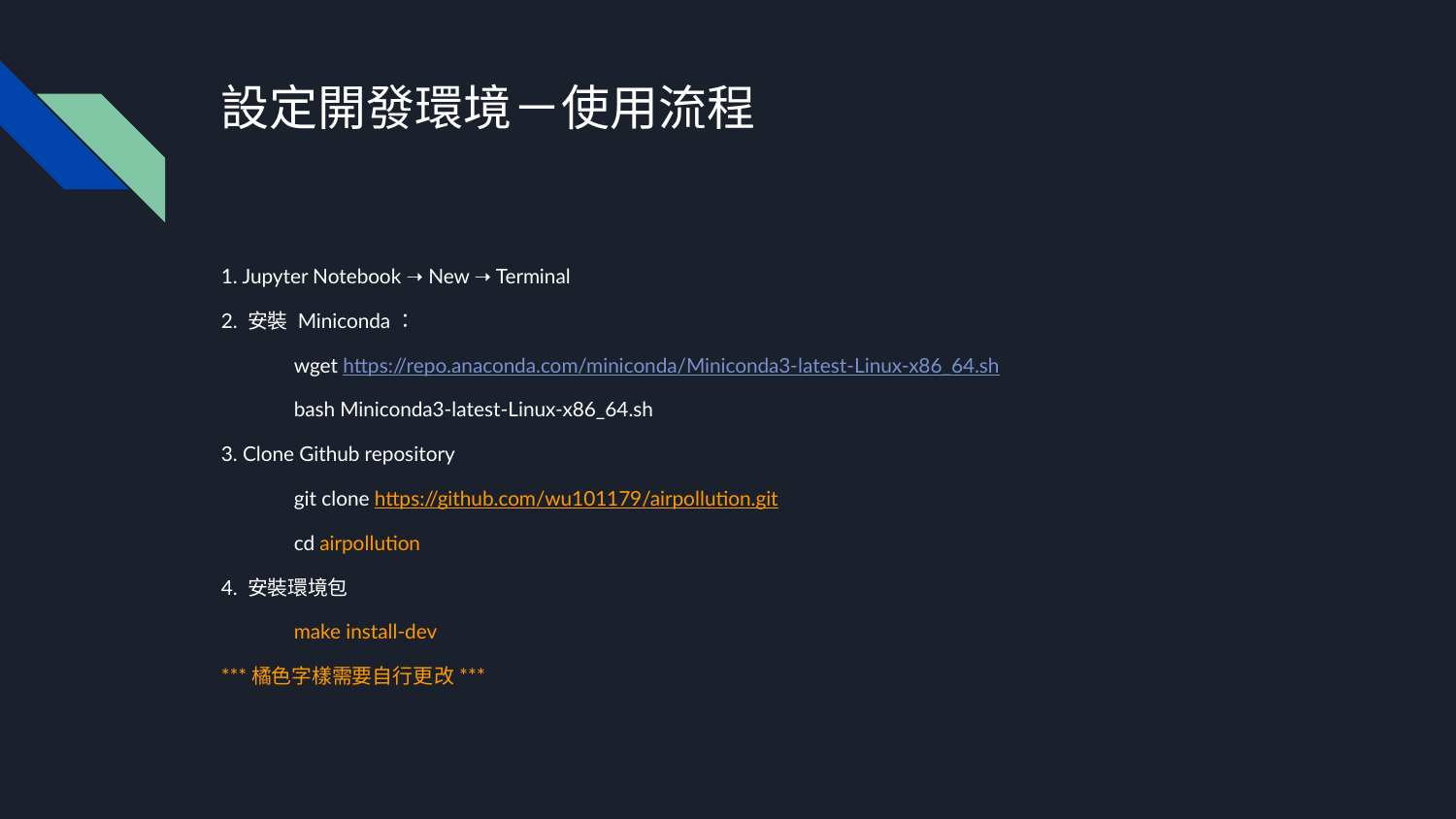

# 設定開發環境－使用流程
1. Jupyter Notebook ➝ New ➝ Terminal
2. 安裝 Miniconda：
wget https://repo.anaconda.com/miniconda/Miniconda3-latest-Linux-x86_64.sh
bash Miniconda3-latest-Linux-x86_64.sh
3. Clone Github repository
git clone https://github.com/wu101179/airpollution.git
cd airpollution
4. 安裝環境包
make install-dev
***橘色字樣需要自行更改***